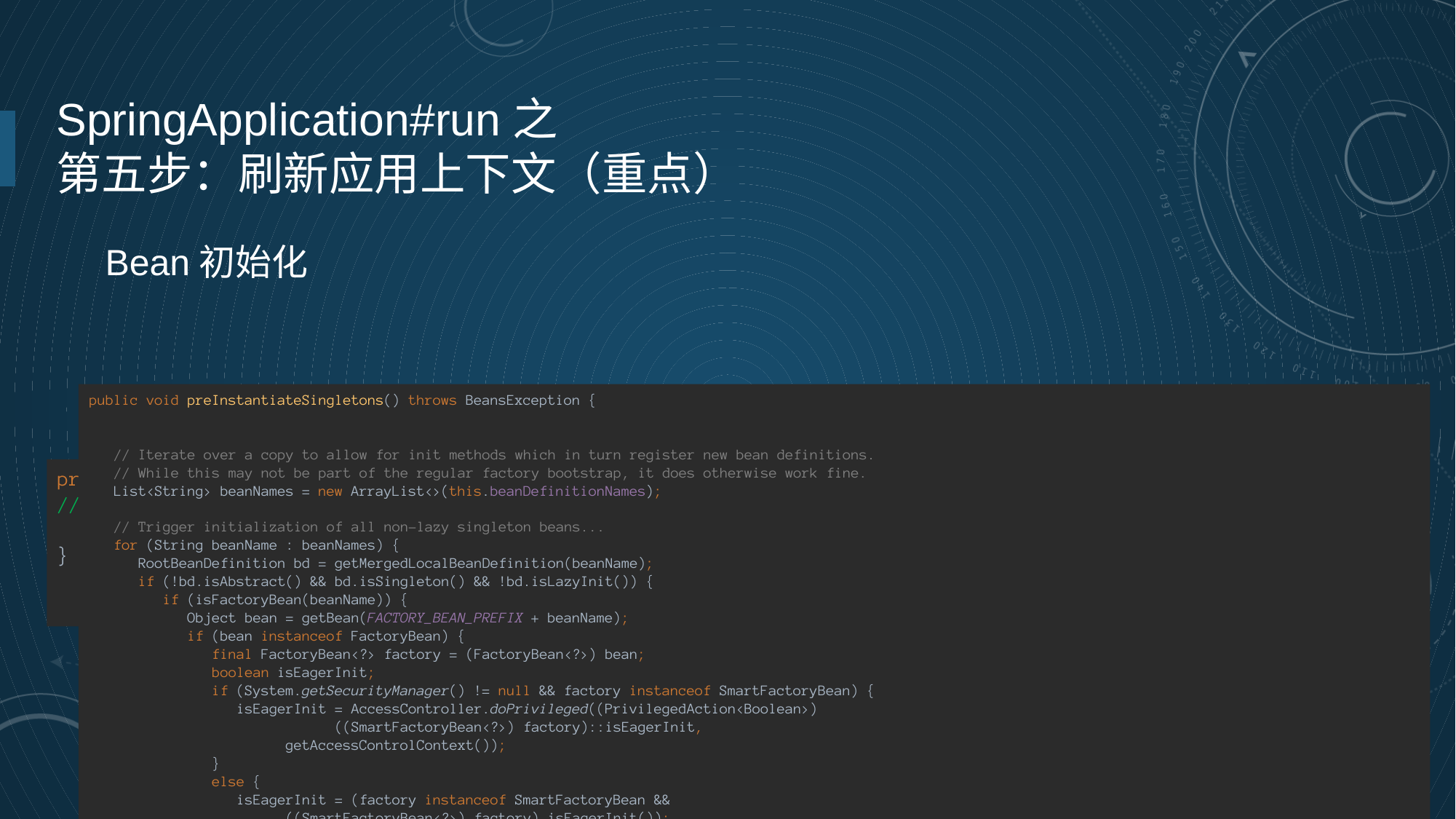

# SpringApplication#run之 第五步：刷新应用上下文（重点）
Bean初始化
public void preInstantiateSingletons() throws BeansException {
   // Iterate over a copy to allow for init methods which in turn register new bean definitions.
   // While this may not be part of the regular factory bootstrap, it does otherwise work fine.
   List<String> beanNames = new ArrayList<>(this.beanDefinitionNames);
   // Trigger initialization of all non-lazy singleton beans...
   for (String beanName : beanNames) {
      RootBeanDefinition bd = getMergedLocalBeanDefinition(beanName);
      if (!bd.isAbstract() && bd.isSingleton() && !bd.isLazyInit()) {
         if (isFactoryBean(beanName)) {
            Object bean = getBean(FACTORY_BEAN_PREFIX + beanName);
            if (bean instanceof FactoryBean) {
               final FactoryBean<?> factory = (FactoryBean<?>) bean;
               boolean isEagerInit;
               if (System.getSecurityManager() != null && factory instanceof SmartFactoryBean) {
                  isEagerInit = AccessController.doPrivileged((PrivilegedAction<Boolean>)
                              ((SmartFactoryBean<?>) factory)::isEagerInit,
                        getAccessControlContext());
               }
               else {
                  isEagerInit = (factory instanceof SmartFactoryBean &&
                        ((SmartFactoryBean<?>) factory).isEagerInit());
               }
               if (isEagerInit) {
                  getBean(beanName);
               }
            }
         }
         else {
            getBean(beanName);
         }
      }
   }
   // Trigger post-initialization callback for all applicable beans...
   for (String beanName : beanNames) {
      Object singletonInstance = getSingleton(beanName);
      if (singletonInstance instanceof SmartInitializingSingleton) {
         final SmartInitializingSingleton smartSingleton = (SmartInitializingSingleton) singletonInstance;
         if (System.getSecurityManager() != null) {
            AccessController.doPrivileged((PrivilegedAction<Object>) () -> {
               smartSingleton.afterSingletonsInstantiated();
               return null;
            }, getAccessControlContext());
         }
         else {
            smartSingleton.afterSingletonsInstantiated();
         }
      }
   }
}
protected void finishBeanFactoryInitialization(ConfigurableListableBeanFactory beanFactory) {
//...
   beanFactory.preInstantiateSingletons();
}